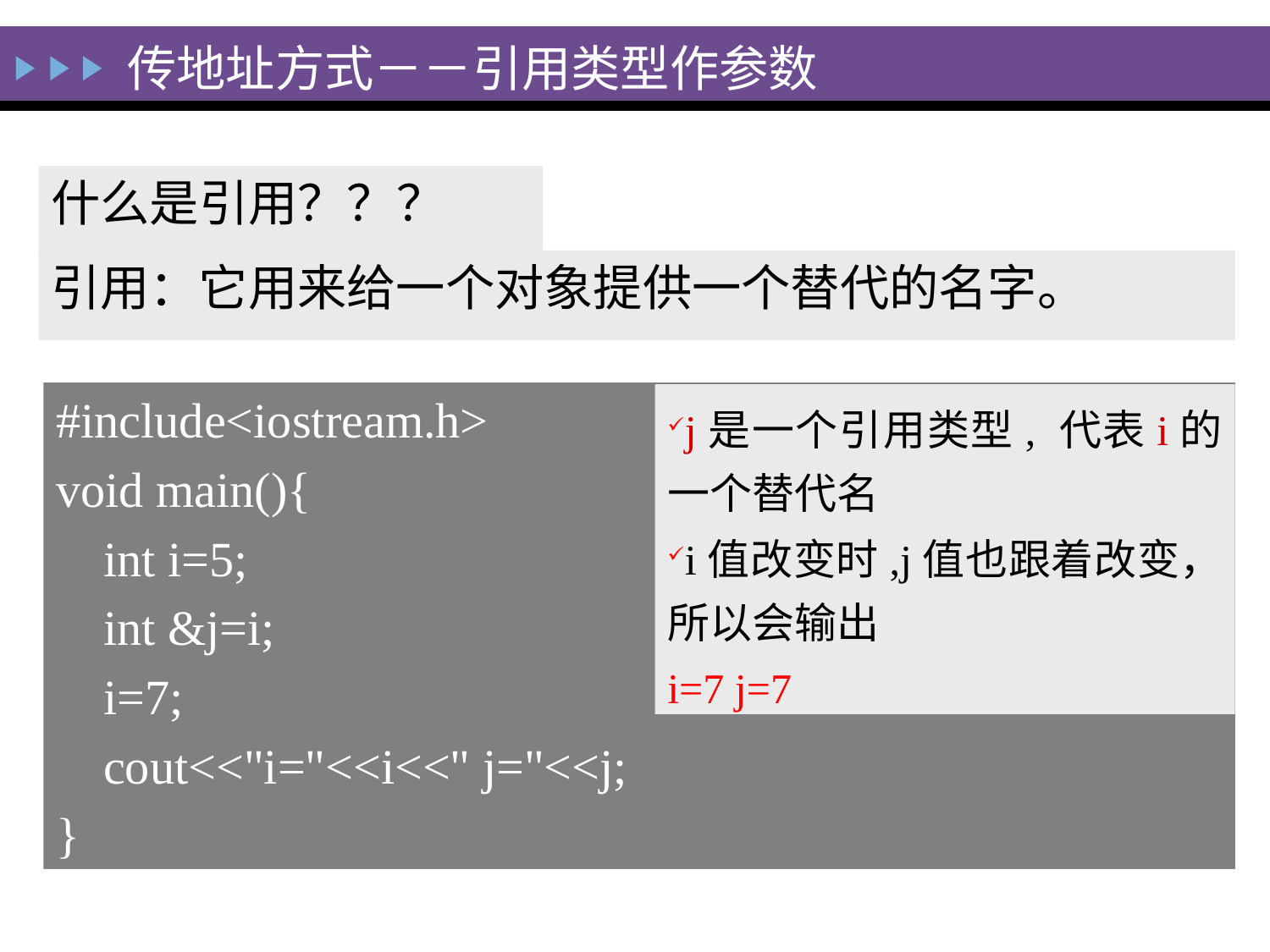

传地址方式－－引用类型作参数
什么是引用？？？
引用：它用来给一个对象提供一个替代的名字。
#include<iostream.h>
void main(){
	int i=5;
	int &j=i;
	i=7;
	cout<<"i="<<i<<" j="<<j;
}
j是一个引用类型, 代表i的一个替代名
i值改变时,j值也跟着改变，所以会输出
i=7 j=7